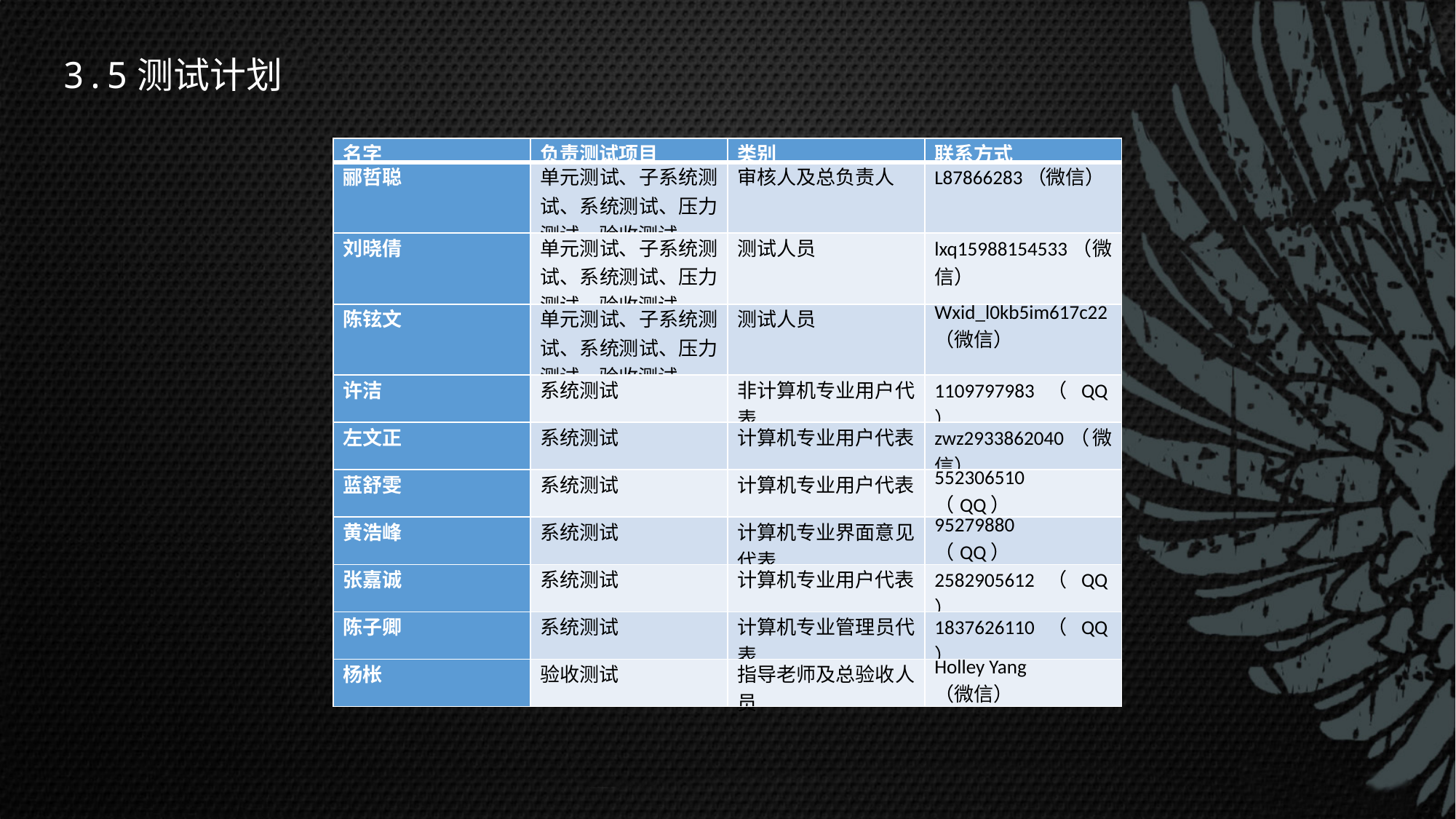

3.5测试计划
| 名字 | 负责测试项目 | 类别 | 联系方式 |
| --- | --- | --- | --- |
| 郦哲聪 | 单元测试、子系统测试、系统测试、压力测试、验收测试 | 审核人及总负责人 | L87866283（微信） |
| 刘晓倩 | 单元测试、子系统测试、系统测试、压力测试、验收测试 | 测试人员 | lxq15988154533（微信） |
| 陈铉文 | 单元测试、子系统测试、系统测试、压力测试、验收测试 | 测试人员 | Wxid\_l0kb5im617c22（微信） |
| 许洁 | 系统测试 | 非计算机专业用户代表 | 1109797983（QQ） |
| 左文正 | 系统测试 | 计算机专业用户代表 | zwz2933862040（微信） |
| 蓝舒雯 | 系统测试 | 计算机专业用户代表 | 552306510 （QQ） |
| 黄浩峰 | 系统测试 | 计算机专业界面意见代表 | 95279880 （QQ） |
| 张嘉诚 | 系统测试 | 计算机专业用户代表 | 2582905612（QQ） |
| 陈子卿 | 系统测试 | 计算机专业管理员代表 | 1837626110（QQ） |
| 杨枨 | 验收测试 | 指导老师及总验收人员 | Holley Yang （微信） |